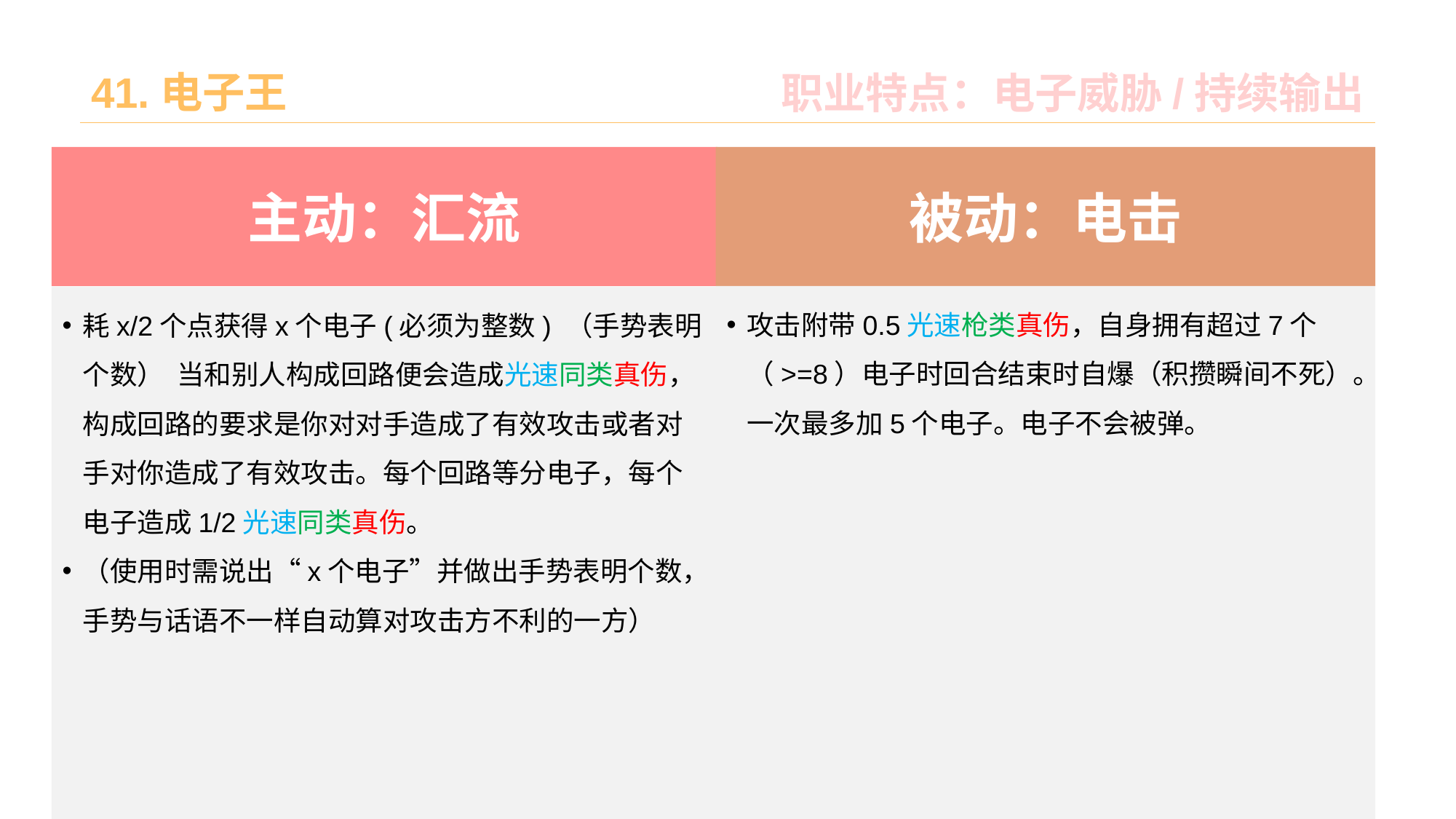

# 41.电子王
职业特点：电子威胁/持续输出
被动：电击
主动：汇流
攻击附带0.5光速枪类真伤，自身拥有超过7个（>=8）电子时回合结束时自爆（积攒瞬间不死）。一次最多加5个电子。电子不会被弹。
耗x/2个点获得x个电子(必须为整数) （手势表明个数）  当和别人构成回路便会造成光速同类真伤，构成回路的要求是你对对手造成了有效攻击或者对手对你造成了有效攻击。每个回路等分电子，每个电子造成1/2光速同类真伤。
（使用时需说出“x个电子”并做出手势表明个数，手势与话语不一样自动算对攻击方不利的一方）